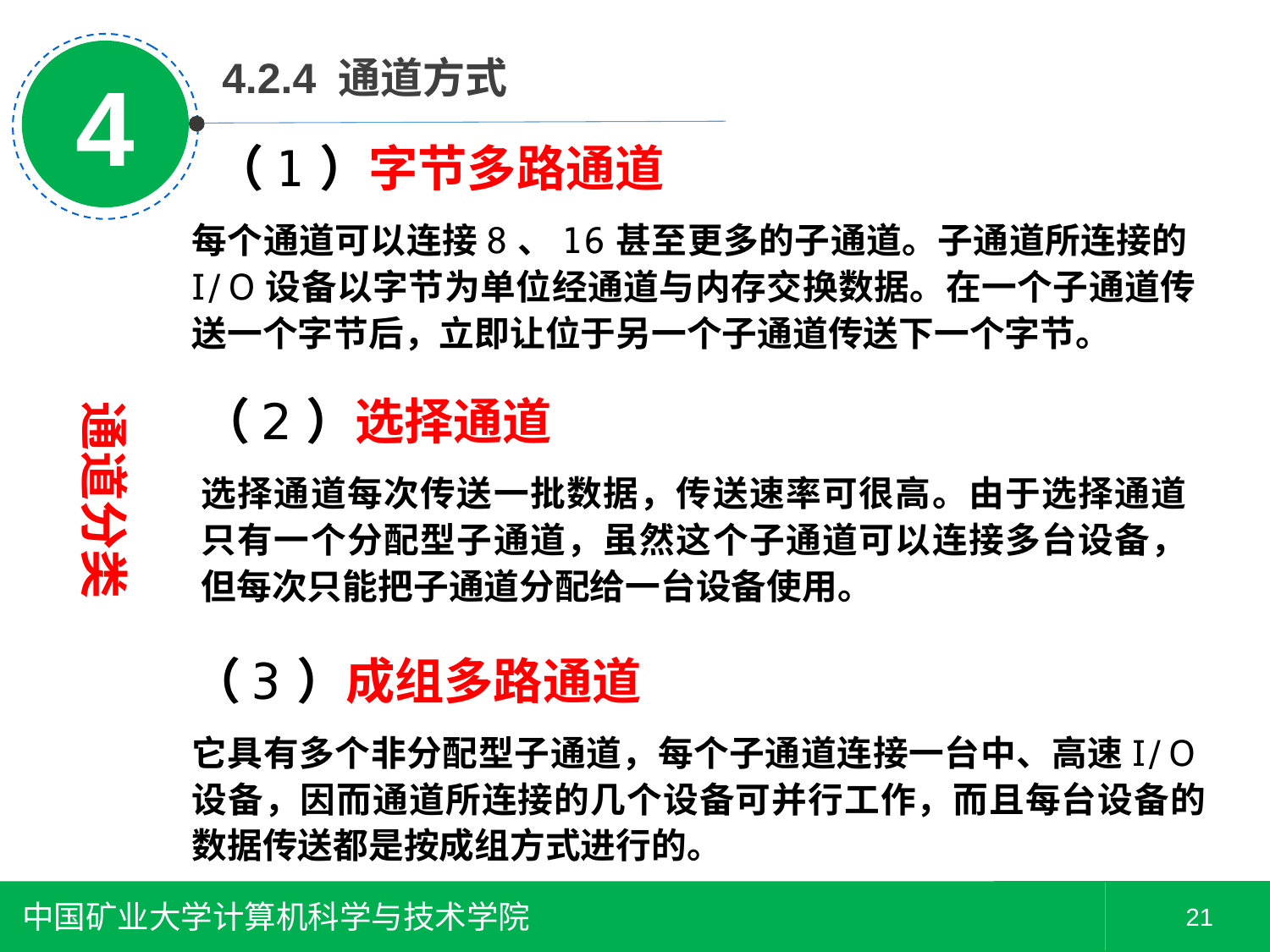

4
  4.2.4 通道方式

 （1）字节多路通道
每个通道可以连接8、16甚至更多的子通道。子通道所连接的I/O设备以字节为单位经通道与内存交换数据。在一个子通道传送一个字节后，立即让位于另一个子通道传送下一个字节。
（2）选择通道
选择通道每次传送一批数据，传送速率可很高。由于选择通道只有一个分配型子通道，虽然这个子通道可以连接多台设备，但每次只能把子通道分配给一台设备使用。
通道分类
（3）成组多路通道
它具有多个非分配型子通道，每个子通道连接一台中、高速I/O设备，因而通道所连接的几个设备可并行工作，而且每台设备的数据传送都是按成组方式进行的。